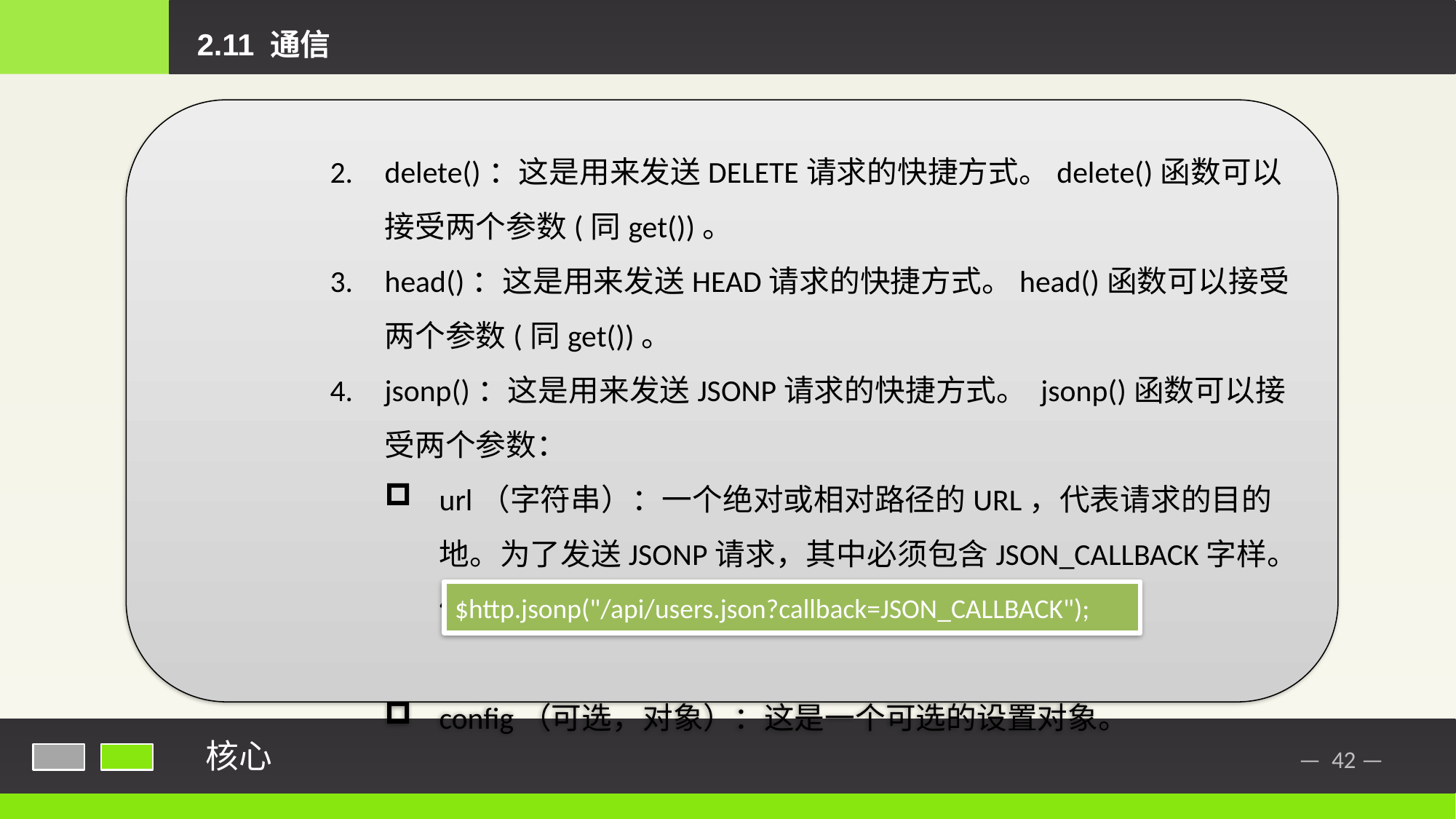

2.11 通信
delete()：这是用来发送DELETE请求的快捷方式。delete()函数可以接受两个参数(同get())。
head()：这是用来发送HEAD请求的快捷方式。head()函数可以接受两个参数(同get())。
jsonp()：这是用来发送JSONP请求的快捷方式。 jsonp()函数可以接受两个参数：
url（字符串）：一个绝对或相对路径的URL，代表请求的目的地。为了发送JSONP请求，其中必须包含JSON_CALLBACK字样。例如：

config（可选，对象）：这是一个可选的设置对象。

$http.jsonp("/api/users.json?callback=JSON_CALLBACK");